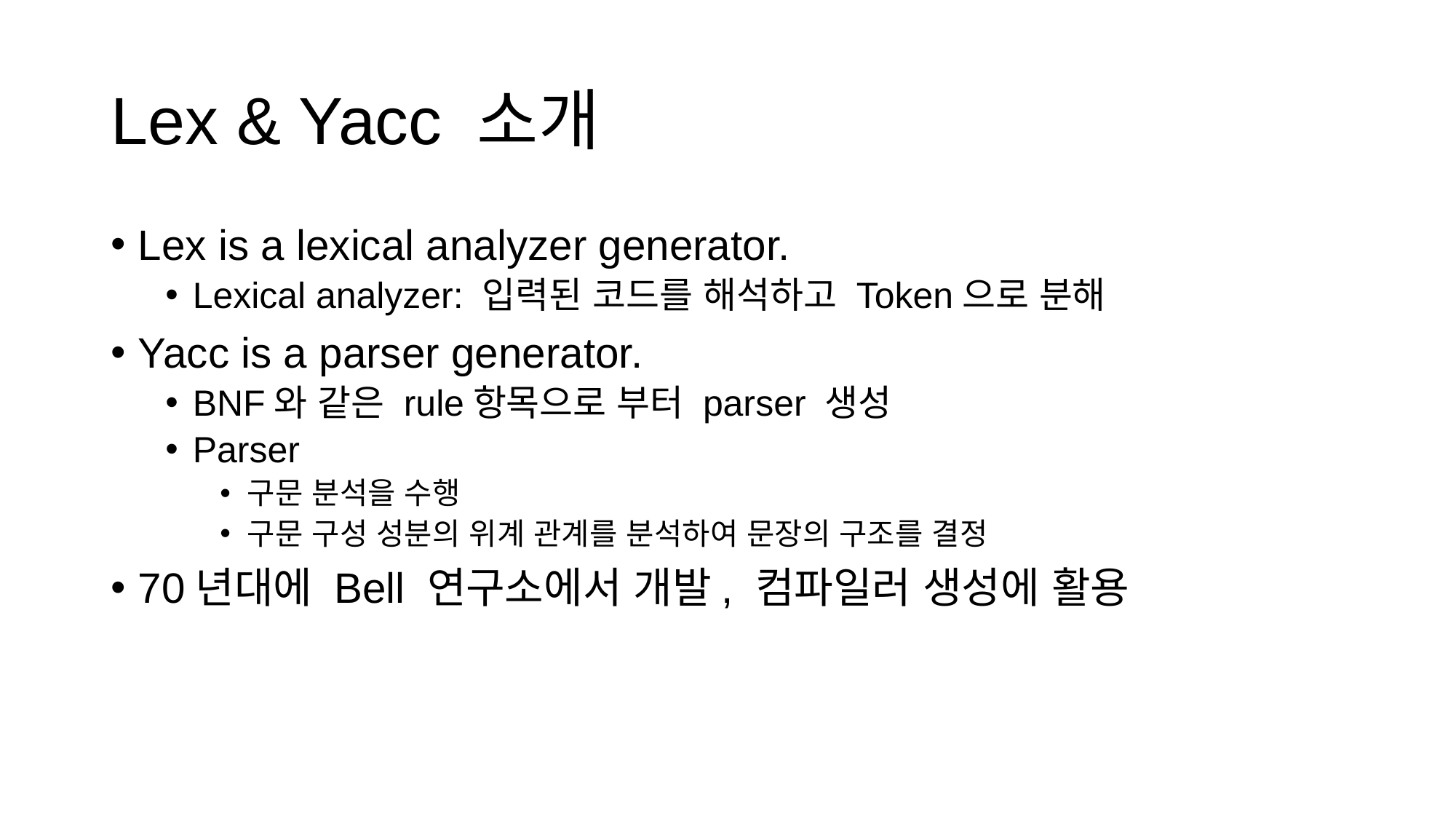

# Lex & Yacc 소개
Lex is a lexical analyzer generator.
Lexical analyzer: 입력된 코드를 해석하고 Token으로 분해
Yacc is a parser generator.
BNF와 같은 rule항목으로 부터 parser 생성
Parser
구문 분석을 수행
구문 구성 성분의 위계 관계를 분석하여 문장의 구조를 결정
70년대에 Bell 연구소에서 개발, 컴파일러 생성에 활용